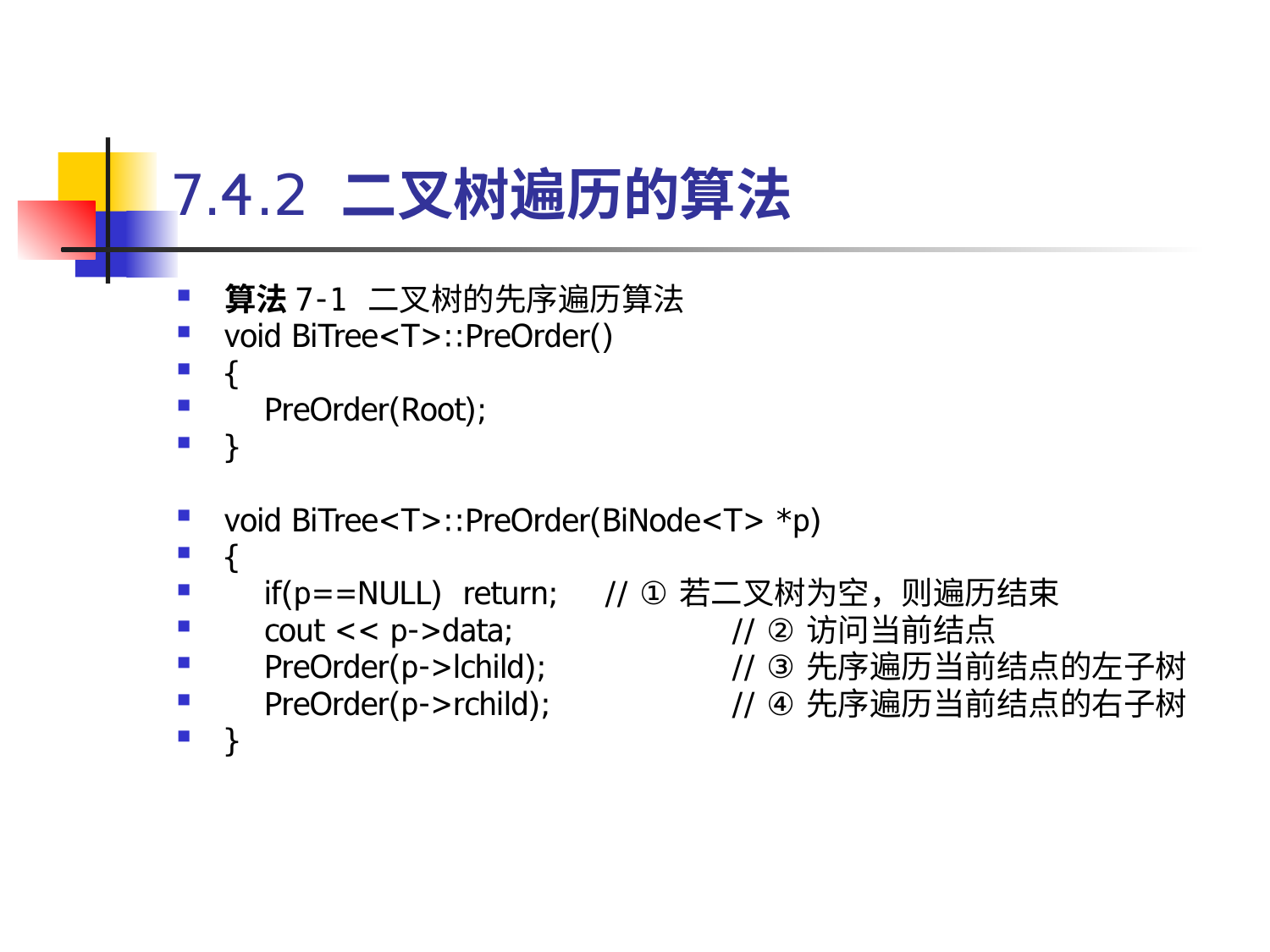

# 7.4.2 二叉树遍历的算法
算法7-1 二叉树的先序遍历算法
void BiTree<T>::PreOrder()
{
    PreOrder(Root);
}

void BiTree<T>::PreOrder(BiNode<T> *p)
{
    if(p==NULL)  return;	// ①若二叉树为空，则遍历结束
    cout << p->data;		// ②访问当前结点
    PreOrder(p->lchild);		// ③先序遍历当前结点的左子树
    PreOrder(p->rchild);		// ④先序遍历当前结点的右子树
}